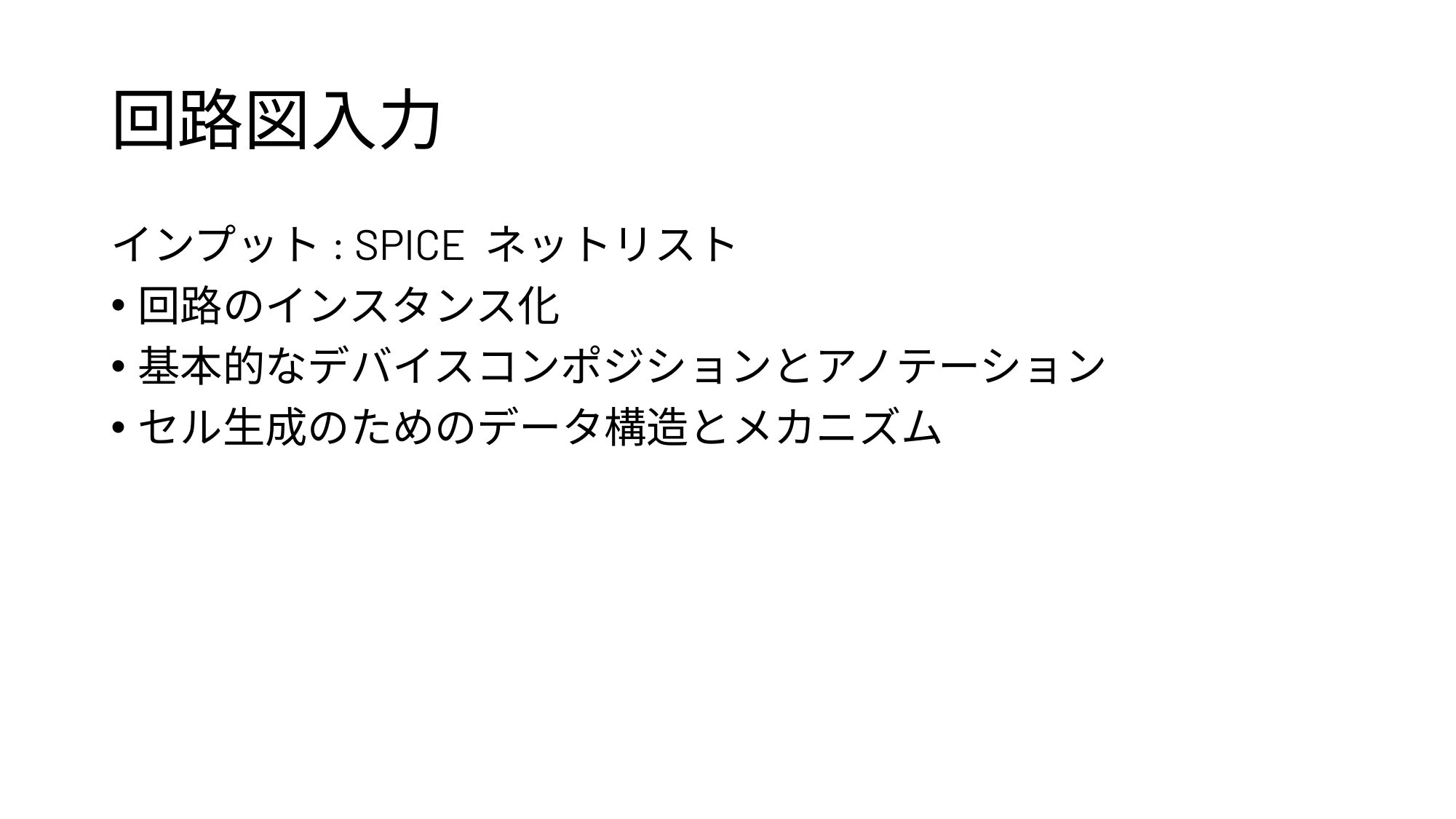

# 回路図入力
インプット: SPICE ネットリスト
回路のインスタンス化
基本的なデバイスコンポジションとアノテーション
セル生成のためのデータ構造とメカニズム